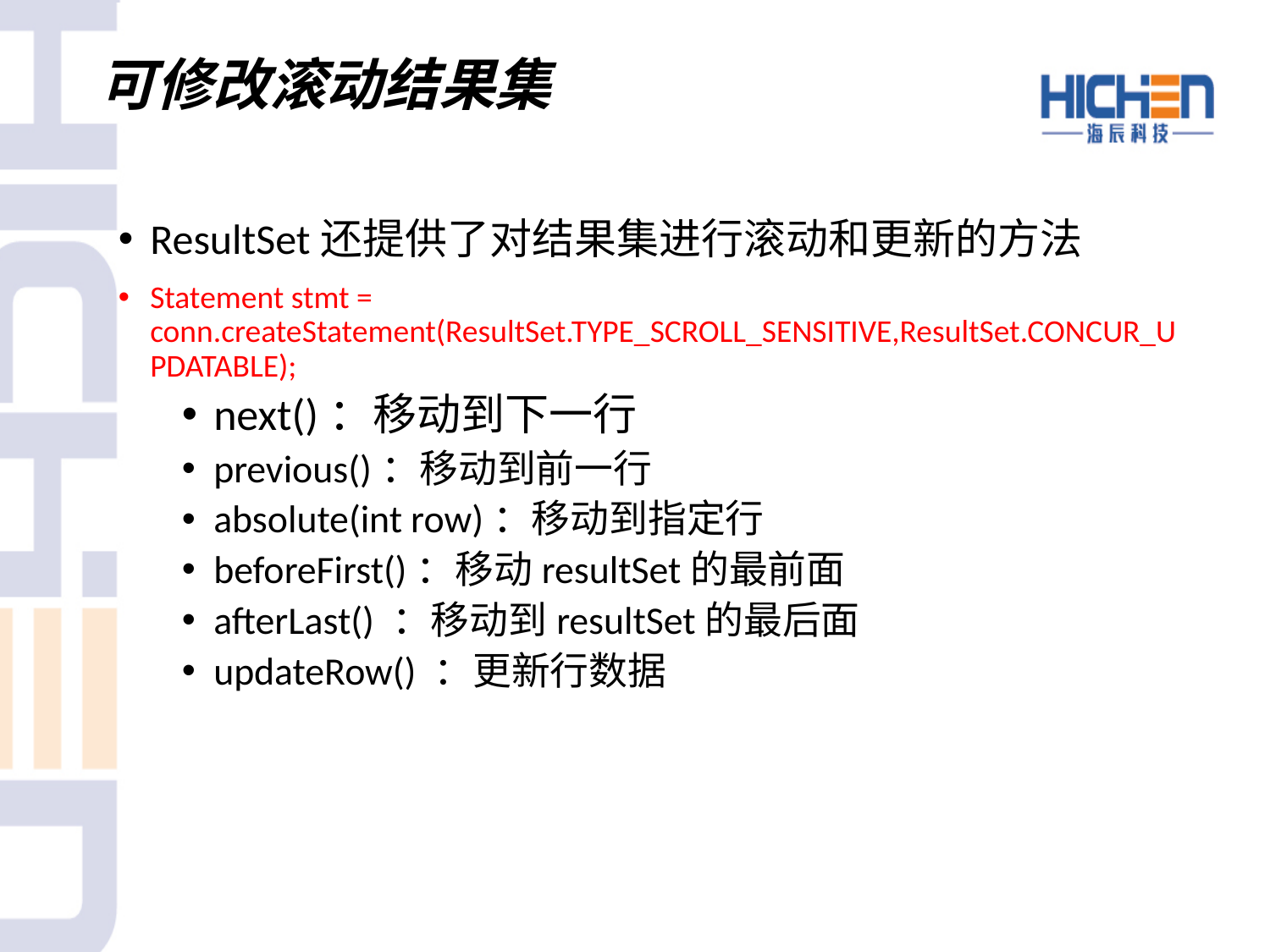

# 可修改滚动结果集
ResultSet还提供了对结果集进行滚动和更新的方法
Statement stmt = conn.createStatement(ResultSet.TYPE_SCROLL_SENSITIVE,ResultSet.CONCUR_UPDATABLE);
next()：移动到下一行
previous()：移动到前一行
absolute(int row)：移动到指定行
beforeFirst()：移动resultSet的最前面
afterLast() ：移动到resultSet的最后面
updateRow() ：更新行数据